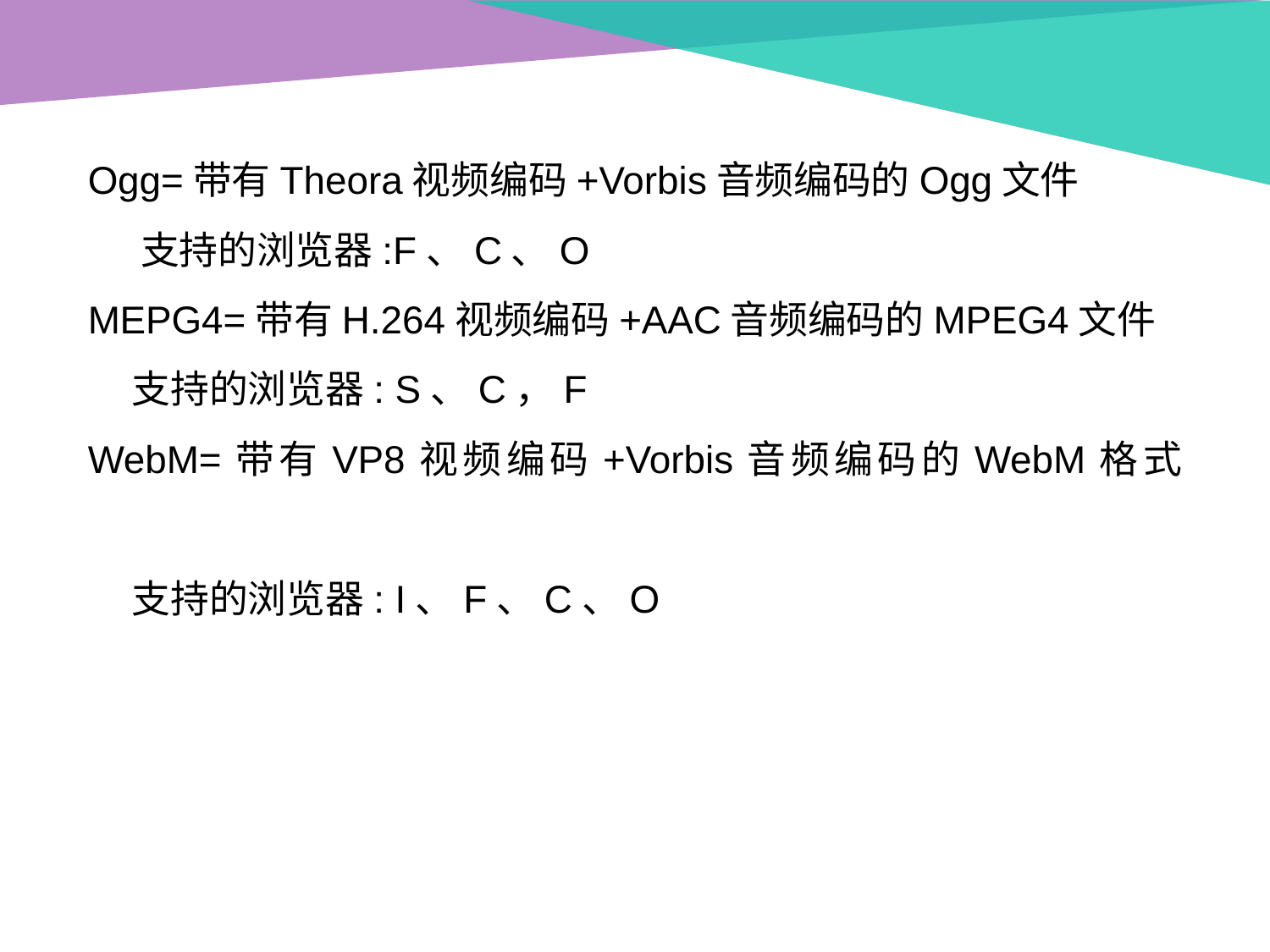

Ogg=带有Theora视频编码+Vorbis音频编码的Ogg文件
     支持的浏览器:F、C、O
MEPG4=带有H.264视频编码+AAC音频编码的MPEG4文件
    支持的浏览器: S、C，F
WebM=带有VP8视频编码+Vorbis音频编码的WebM格式
    支持的浏览器: I、F、C、O